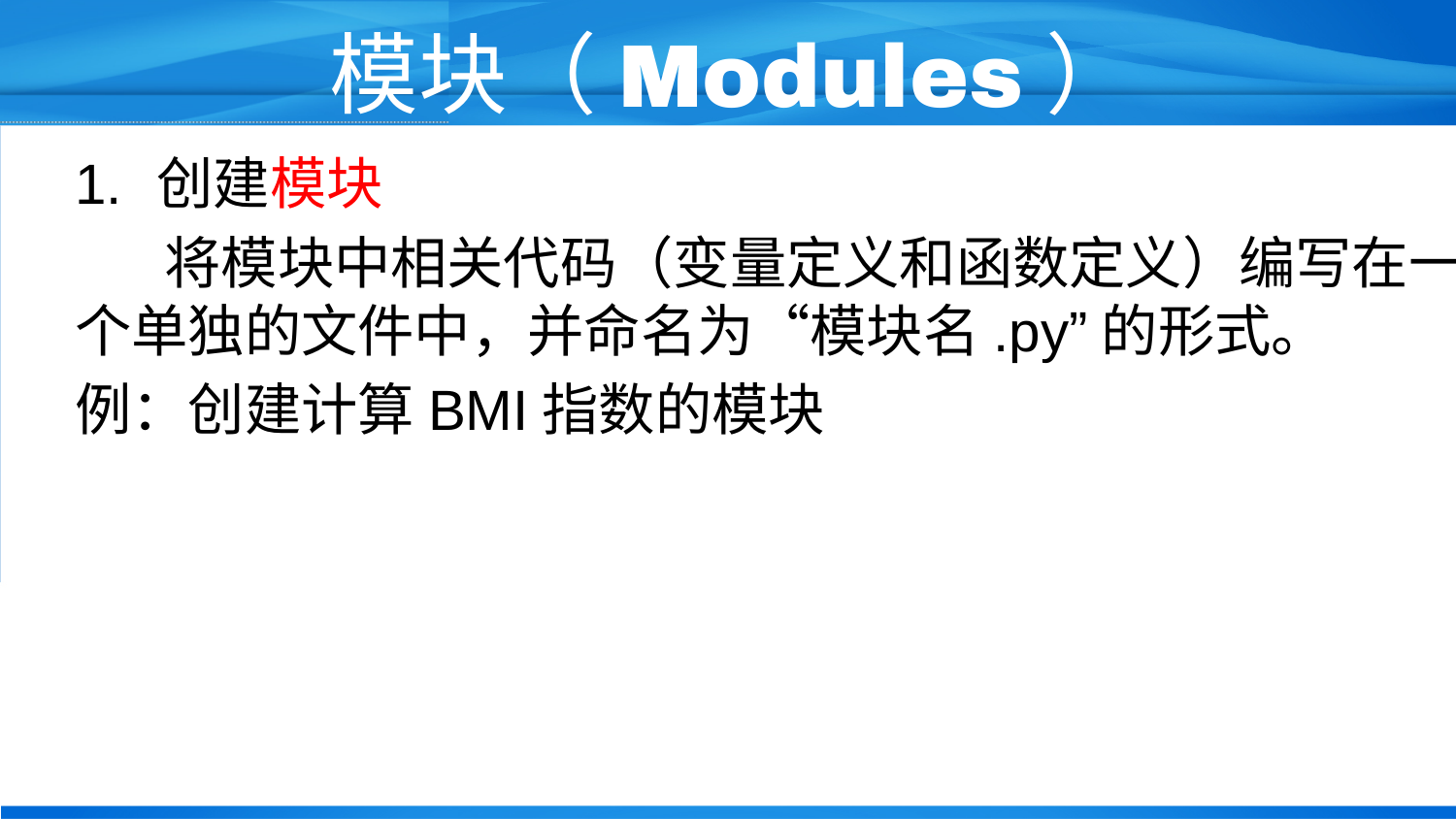

# 模块（Modules）
创建模块
      将模块中相关代码（变量定义和函数定义）编写在一个单独的文件中，并命名为“模块名.py”的形式。
例：创建计算BMI指数的模块